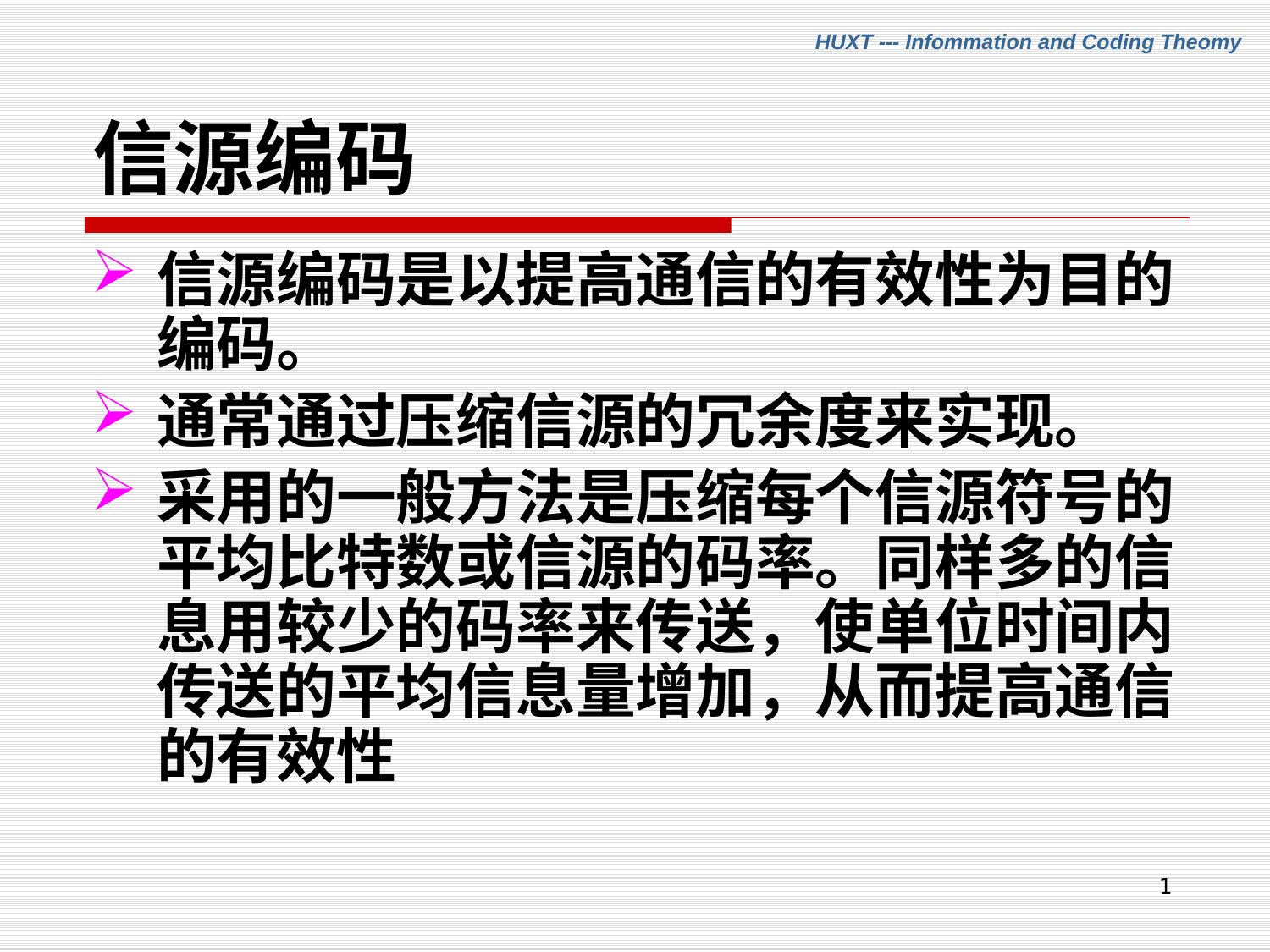

# 信源编码
信源编码是以提高通信的有效性为目的编码。
通常通过压缩信源的冗余度来实现。
采用的一般方法是压缩每个信源符号的平均比特数或信源的码率。同样多的信息用较少的码率来传送，使单位时间内传送的平均信息量增加，从而提高通信的有效性
1